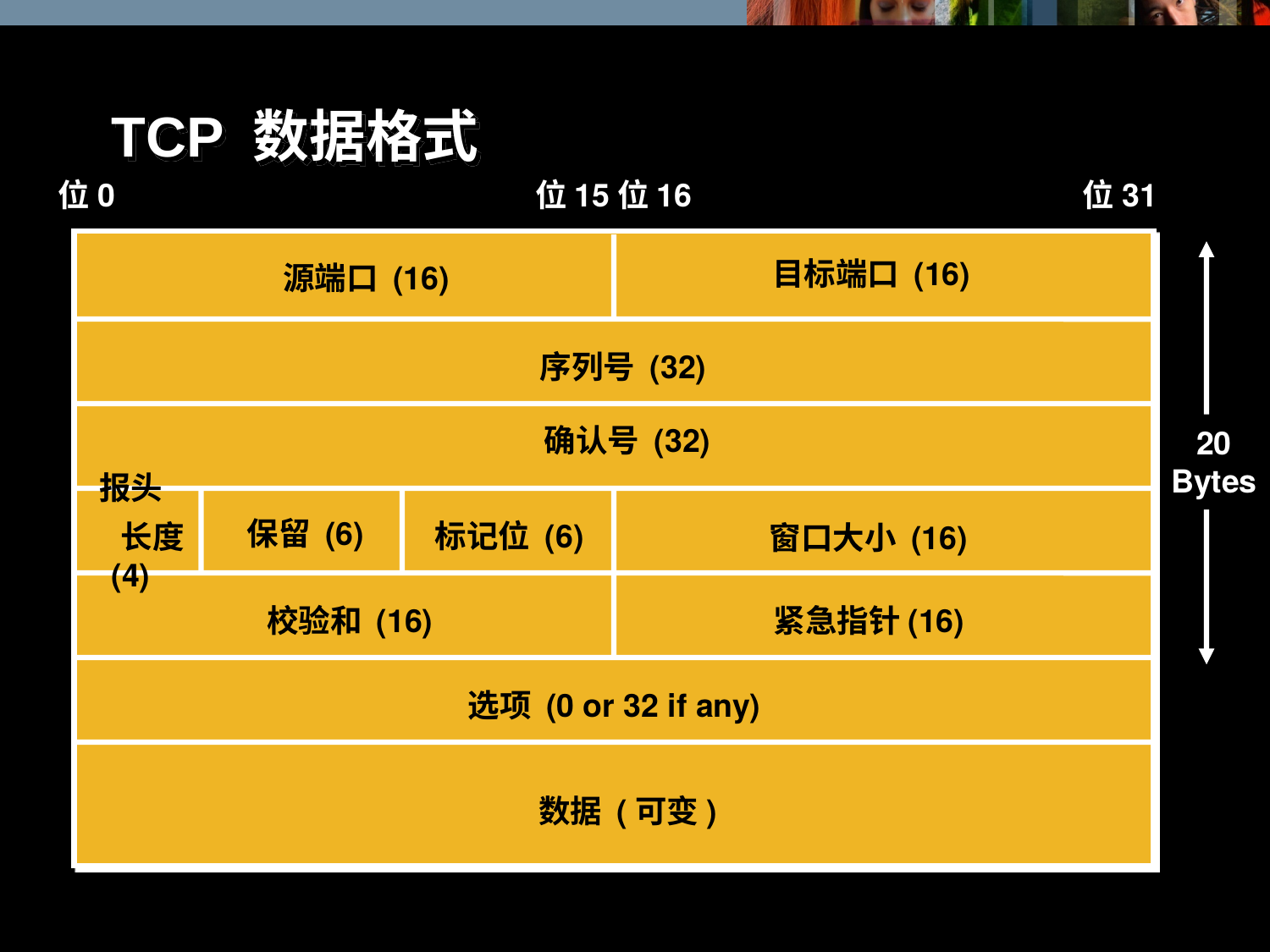

# TCP 数据格式
位0
位15位16
位31

目标端口 (16)
源端口 (16)

序列号 (32)

确认号 (32)

20
Bytes
报头
     长度 (4)

保留 (6)
标记位 (6)
窗口大小 (16)

校验和 (16)
紧急指针(16)

选项 (0 or 32 if any)

数据 (可变)